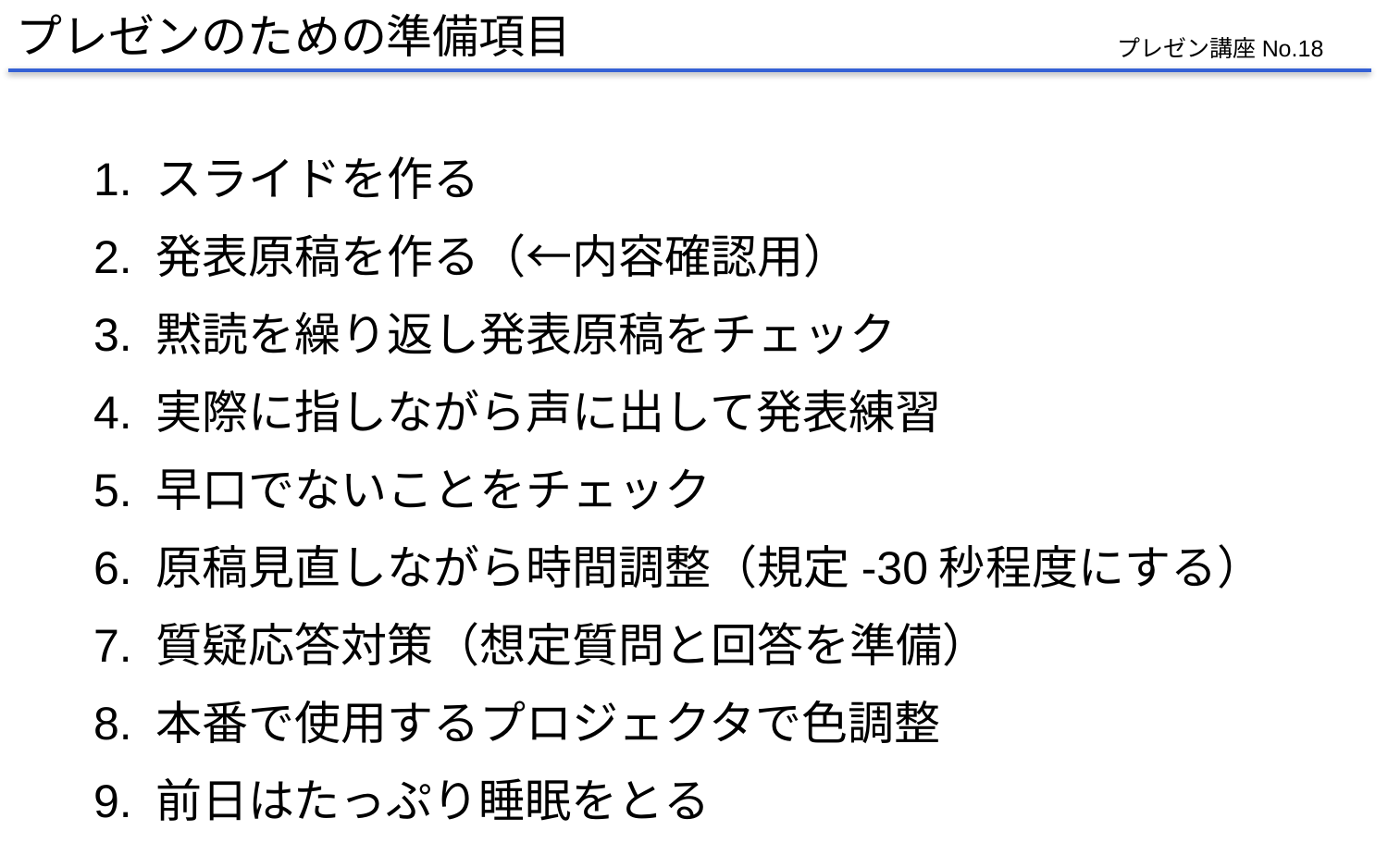

プレゼンのための準備項目
プレゼン講座No.18
1. スライドを作る
2. 発表原稿を作る（←内容確認用）
3. 黙読を繰り返し発表原稿をチェック
4. 実際に指しながら声に出して発表練習
5. 早口でないことをチェック
6. 原稿見直しながら時間調整（規定-30秒程度にする）
7. 質疑応答対策（想定質問と回答を準備）
8. 本番で使用するプロジェクタで色調整
9. 前日はたっぷり睡眠をとる